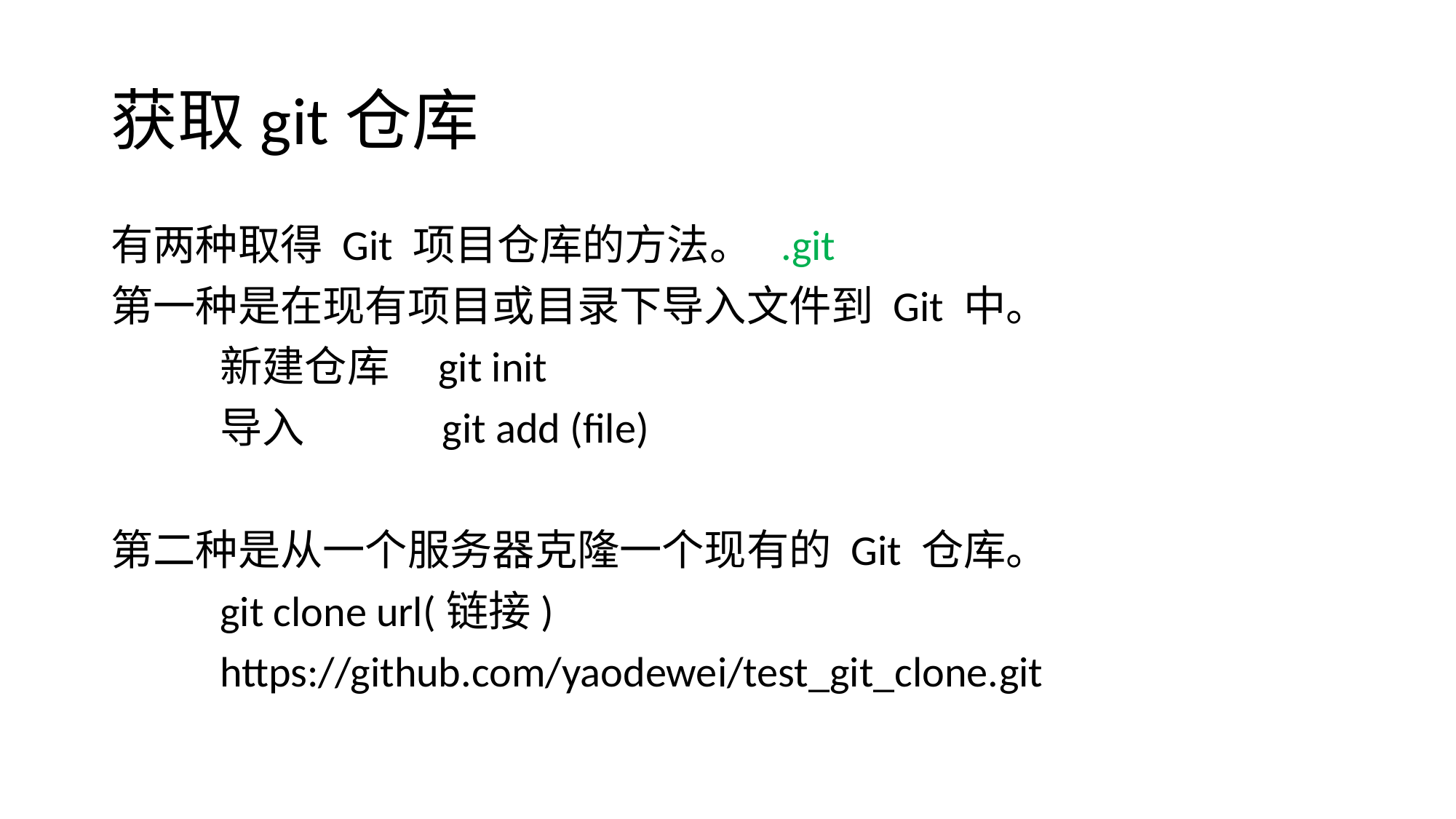

# 获取git仓库
有两种取得 Git 项目仓库的方法。  .git
第一种是在现有项目或目录下导入文件到 Git 中。
	新建仓库	git init
	导入　　　git add (file)

第二种是从一个服务器克隆一个现有的 Git 仓库。
	git clone url(链接)
	https://github.com/yaodewei/test_git_clone.git